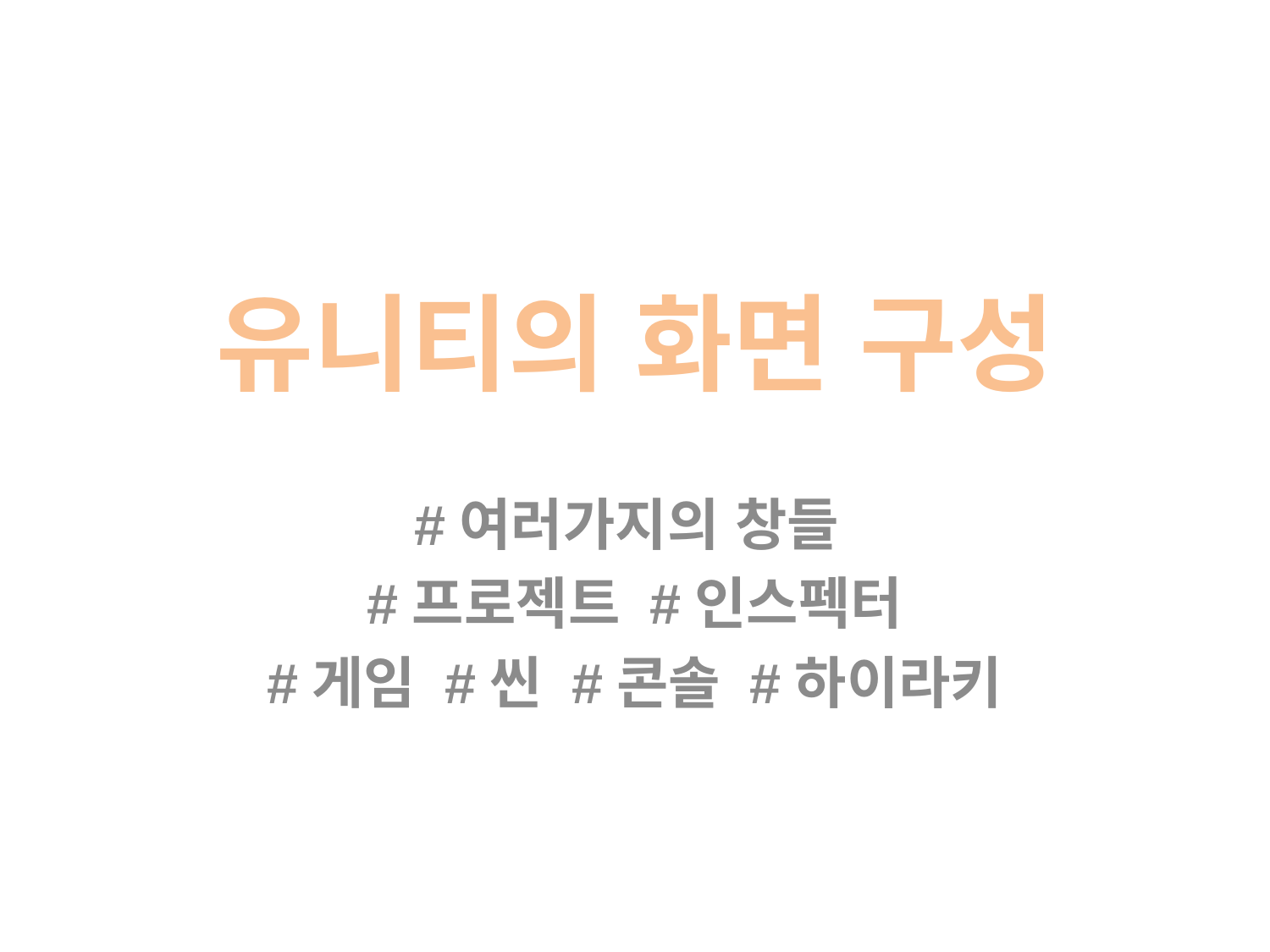

# 유니티의 화면 구성
#여러가지의 창들
#프로젝트 #인스펙터
#게임 #씬 #콘솔 #하이라키